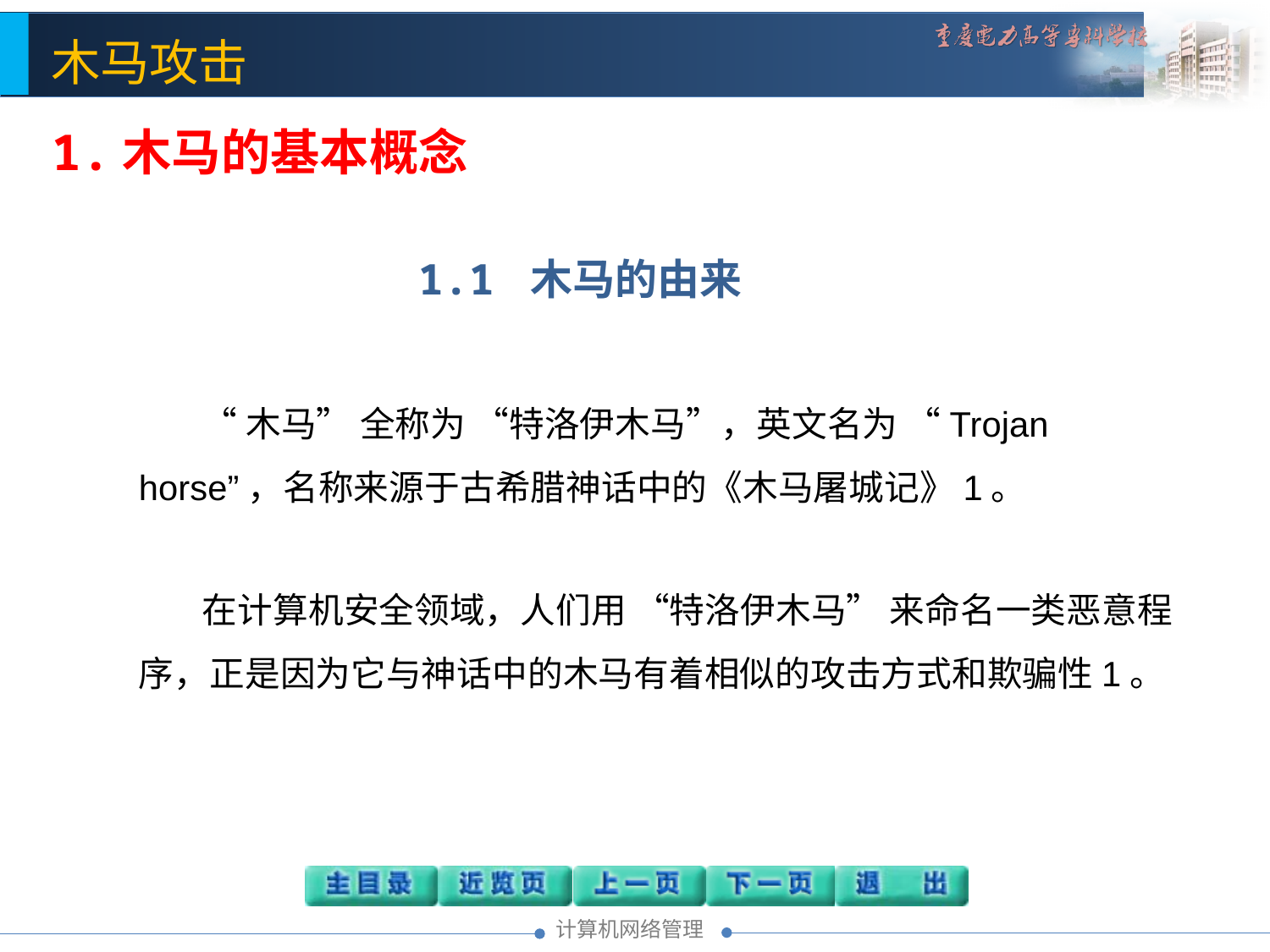

1.木马的基本概念
1.1 木马的由来
“木马” 全称为 “特洛伊木马”，英文名为 “Trojan horse”，名称来源于古希腊神话中的《木马屠城记》1。
在计算机安全领域，人们用 “特洛伊木马” 来命名一类恶意程序，正是因为它与神话中的木马有着相似的攻击方式和欺骗性1。